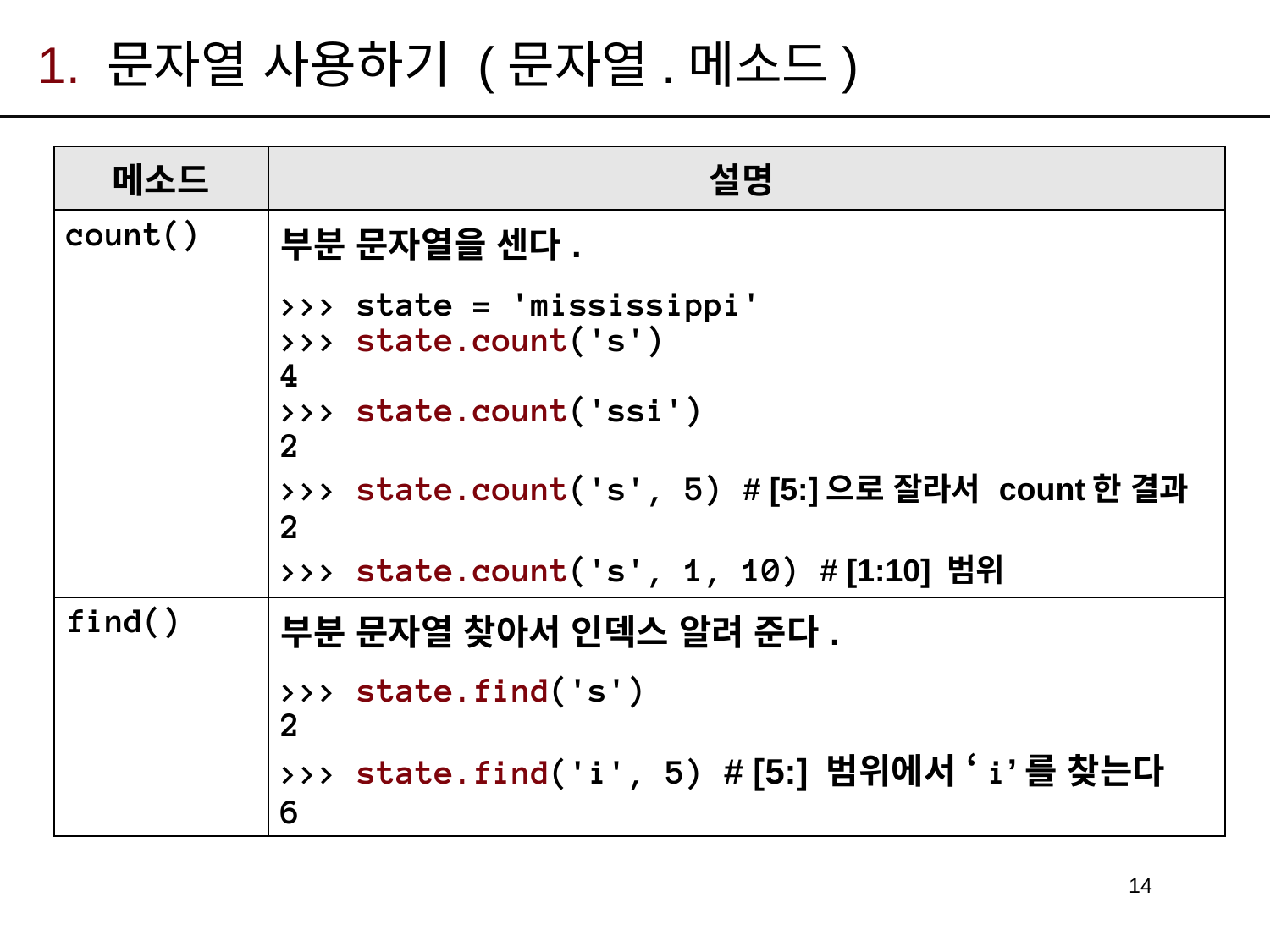

# 1. 문자열 사용하기 (문자열.메소드)
| 메소드 | 설명 |
| --- | --- |
| count() | 부분 문자열을 센다. >>> state = 'mississippi' >>> state.count('s') 4 >>> state.count('ssi') 2 >>> state.count('s', 5) # [5:]으로 잘라서 count한 결과 2 >>> state.count('s', 1, 10) # [1:10] 범위 |
| find() | 부분 문자열 찾아서 인덱스 알려 준다. >>> state.find('s') 2 >>> state.find('i', 5) # [5:] 범위에서 ‘i’를 찾는다 6 |
14